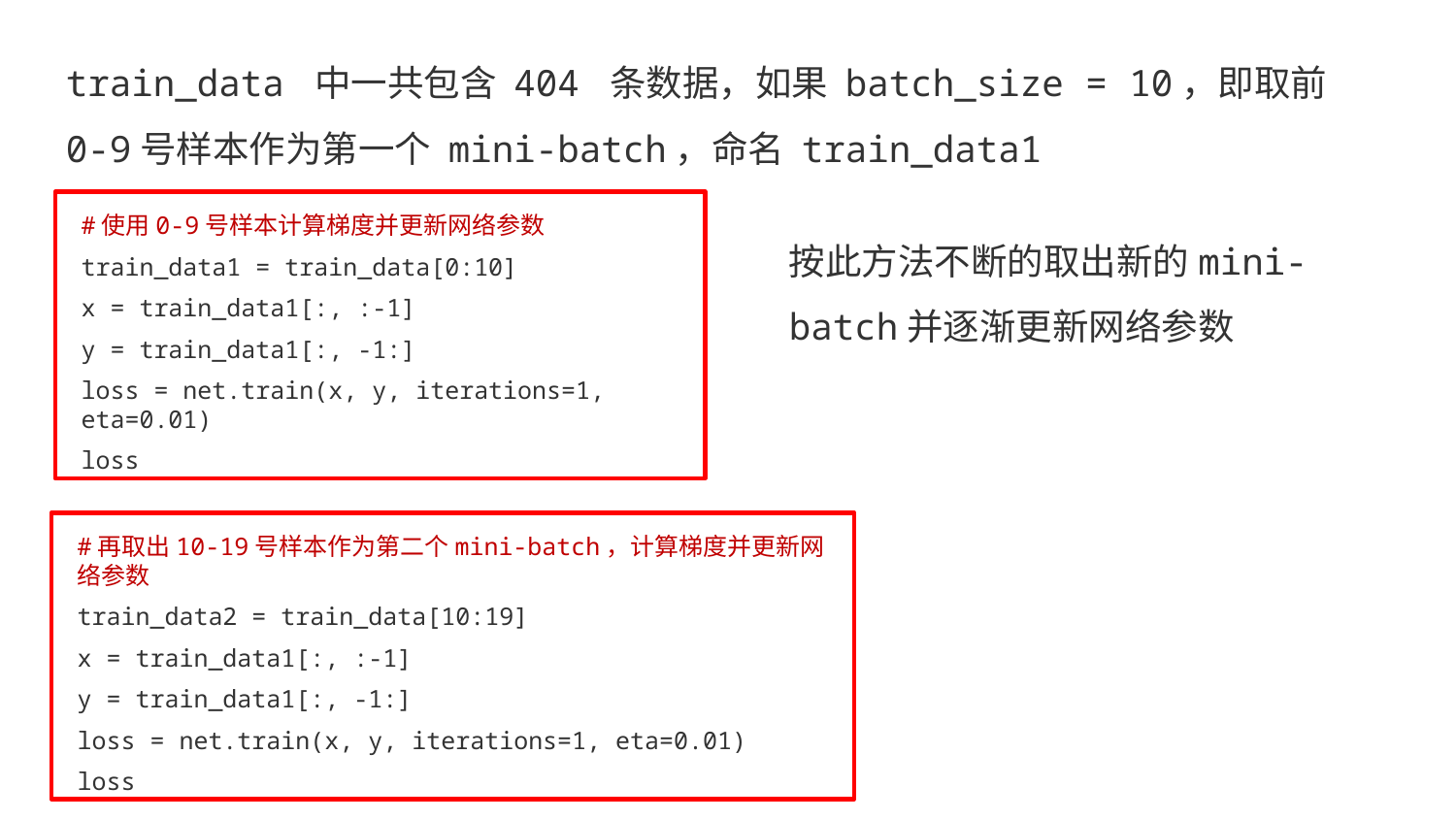

train_data 中一共包含 404 条数据，如果 batch_size = 10，即取前0-9号样本作为第一个 mini-batch，命名 train_data1

#使用0-9号样本计算梯度并更新网络参数
train_data1 = train_data[0:10]
x = train_data1[:, :-1]
y = train_data1[:, -1:]
loss = net.train(x, y, iterations=1, eta=0.01)
loss
按此方法不断的取出新的mini-batch并逐渐更新网络参数

#再取出10-19号样本作为第二个mini-batch，计算梯度并更新网络参数
train_data2 = train_data[10:19]
x = train_data1[:, :-1]
y = train_data1[:, -1:]
loss = net.train(x, y, iterations=1, eta=0.01)
loss